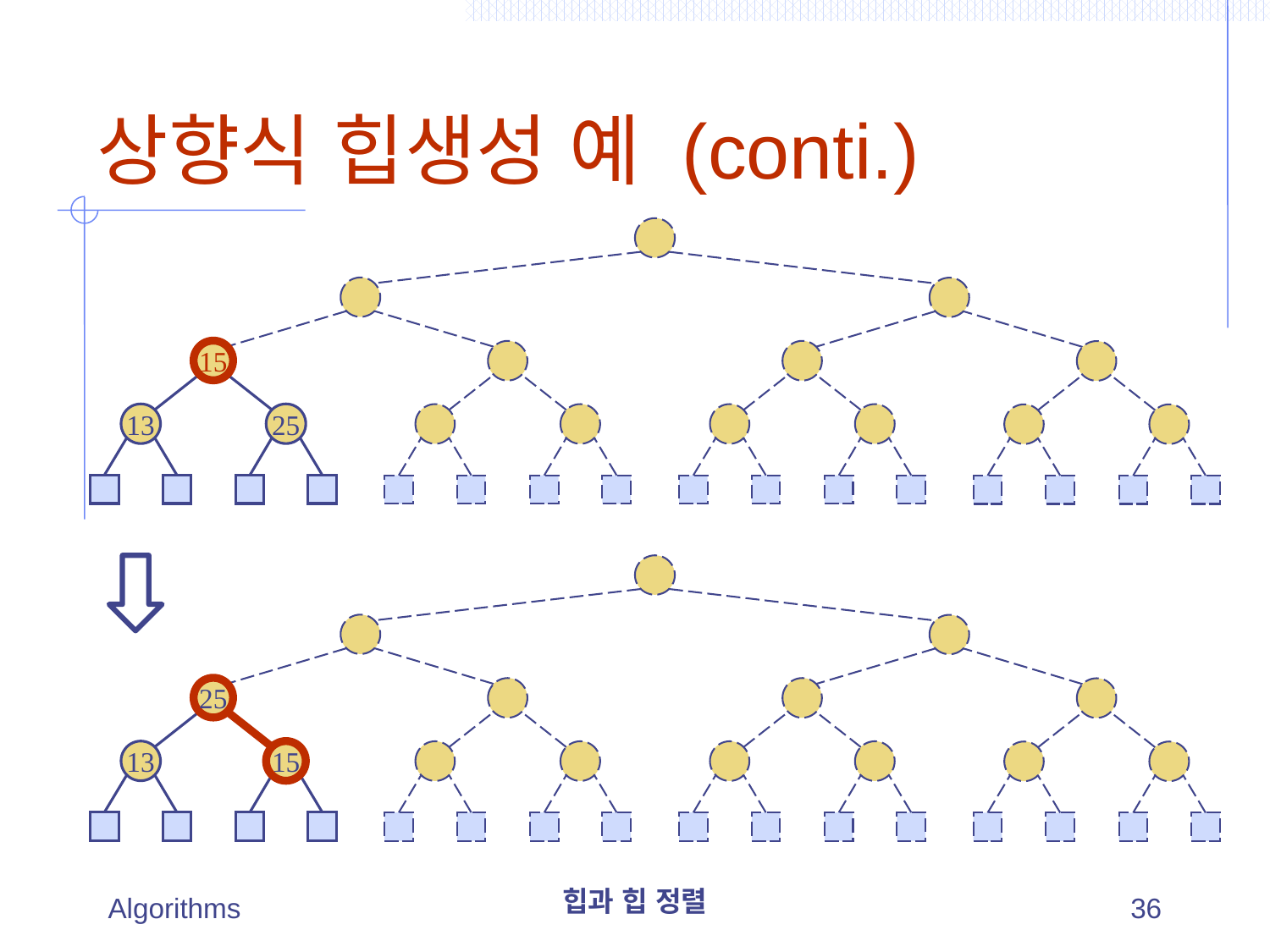

# 상향식 힙생성 예 (conti.)

15

13
25

25

13
15

Algorithms
힙과 힙 정렬
36